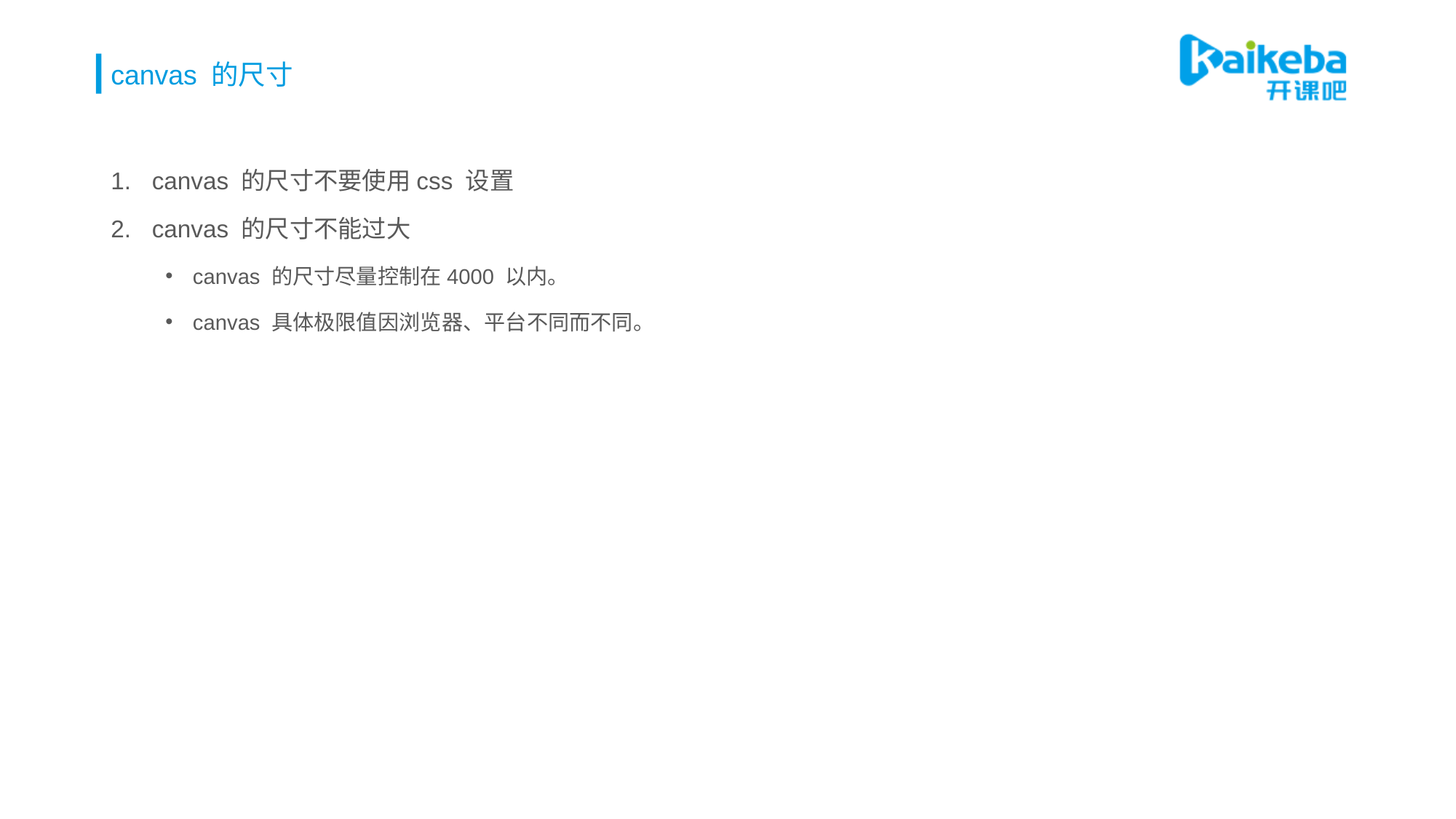

# canvas 的尺寸
canvas 的尺寸不要使用css 设置
canvas 的尺寸不能过大
canvas 的尺寸尽量控制在4000 以内。
canvas 具体极限值因浏览器、平台不同而不同。